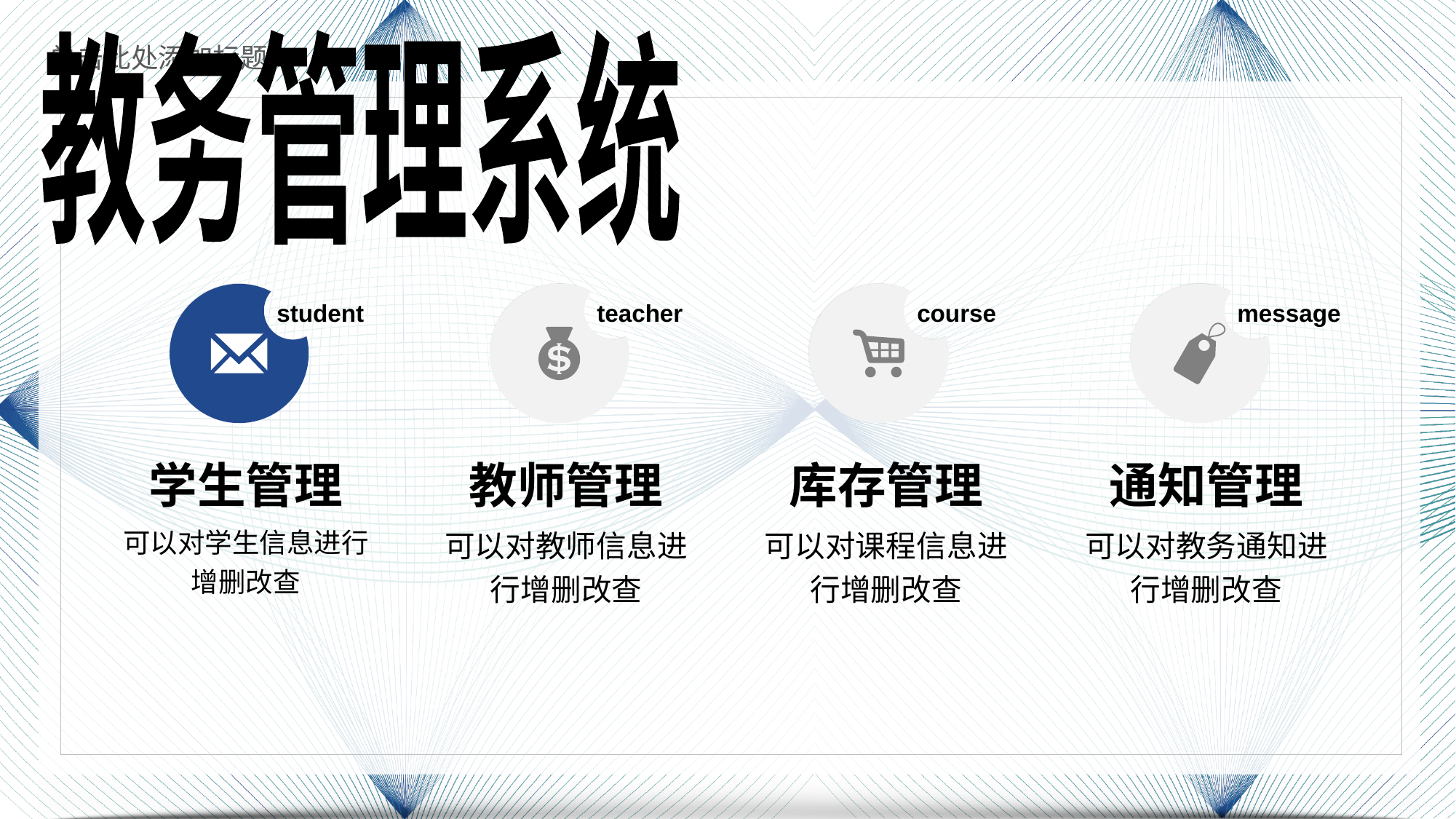

教务管理系统

student

学生管理
可以对学生信息进行增删改查

teacher

教师管理
可以对教师信息进行增删改查

course

库存管理
可以对课程信息进行增删改查

message

通知管理
可以对教务通知进行增删改查